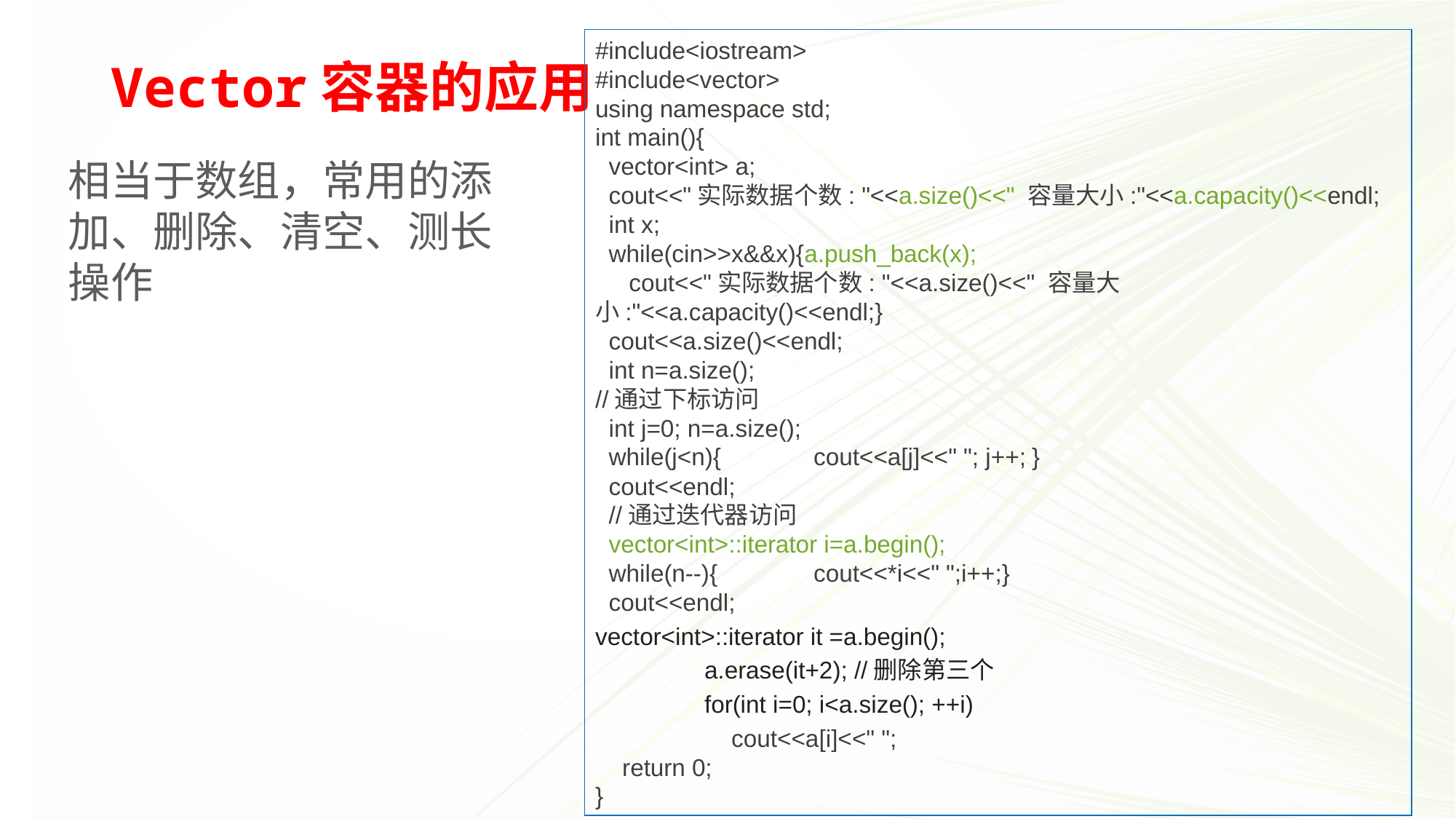

#include<iostream>
#include<vector>
using namespace std;
int main(){
  vector<int> a;
  cout<<"实际数据个数: "<<a.size()<<" 容量大小:"<<a.capacity()<<endl;
  int x;
  while(cin>>x&&x){a.push_back(x);
     cout<<"实际数据个数: "<<a.size()<<" 容量大小:"<<a.capacity()<<endl;}
  cout<<a.size()<<endl;
  int n=a.size();
//通过下标访问
  int j=0; n=a.size();
  while(j<n){	cout<<a[j]<<" "; j++;	}
  cout<<endl;
  //通过迭代器访问
  vector<int>::iterator i=a.begin();
  while(n--){	cout<<*i<<" ";i++;}
  cout<<endl;
vector<int>::iterator it =a.begin();
	a.erase(it+2); //删除第三个
	for(int i=0; i<a.size(); ++i)
	    cout<<a[i]<<" ";
    return 0;
}
# Vector容器的应用
相当于数组，常用的添加、删除、清空、测长操作